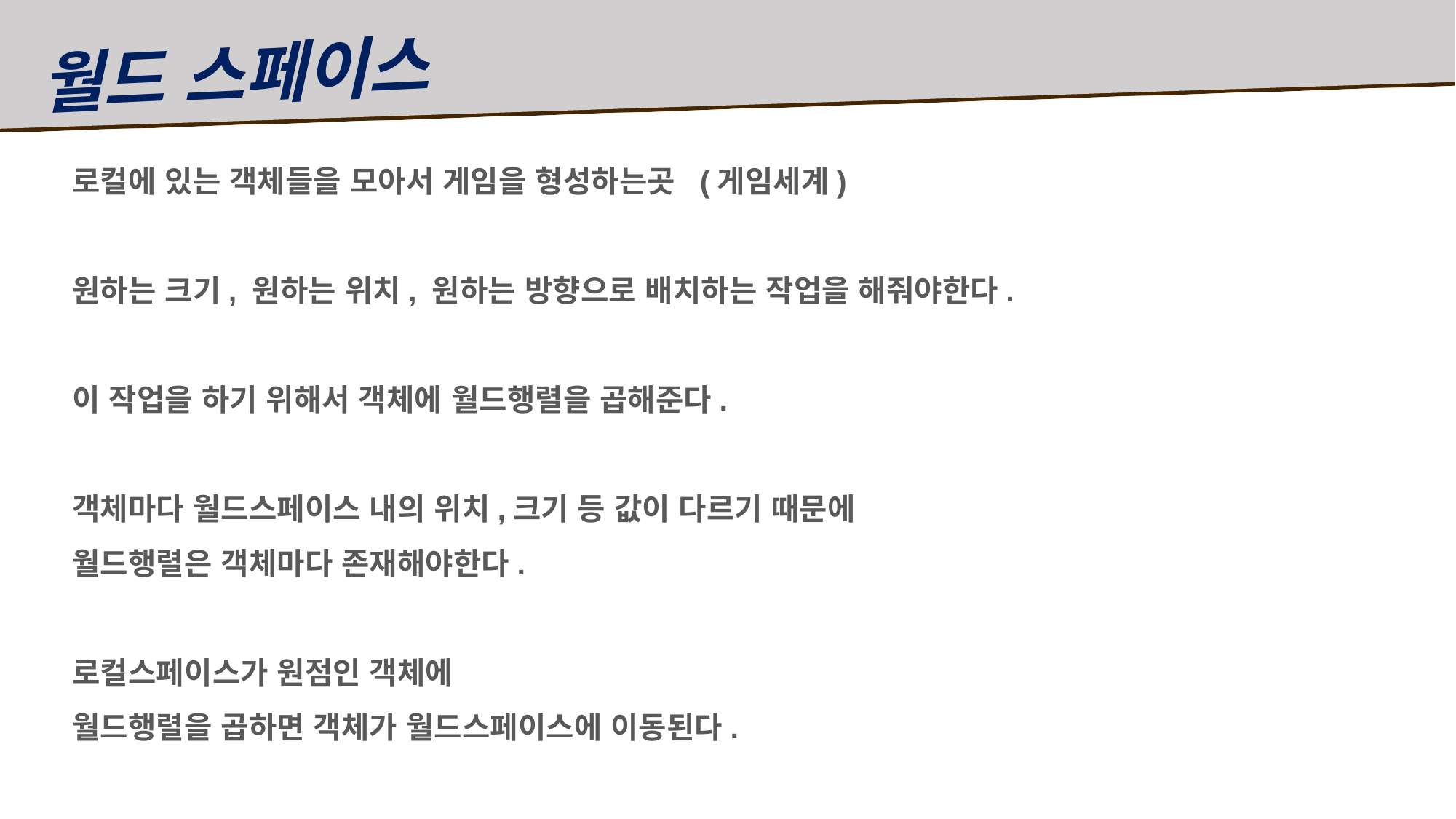

월드 스페이스

로컬에 있는 객체들을 모아서 게임을 형성하는곳  (게임세계)

원하는 크기, 원하는 위치, 원하는 방향으로 배치하는 작업을 해줘야한다.

이 작업을 하기 위해서 객체에 월드행렬을 곱해준다.

객체마다 월드스페이스 내의 위치,크기 등 값이 다르기 때문에
월드행렬은 객체마다 존재해야한다.

로컬스페이스가 원점인 객체에
월드행렬을 곱하면 객체가 월드스페이스에 이동된다.